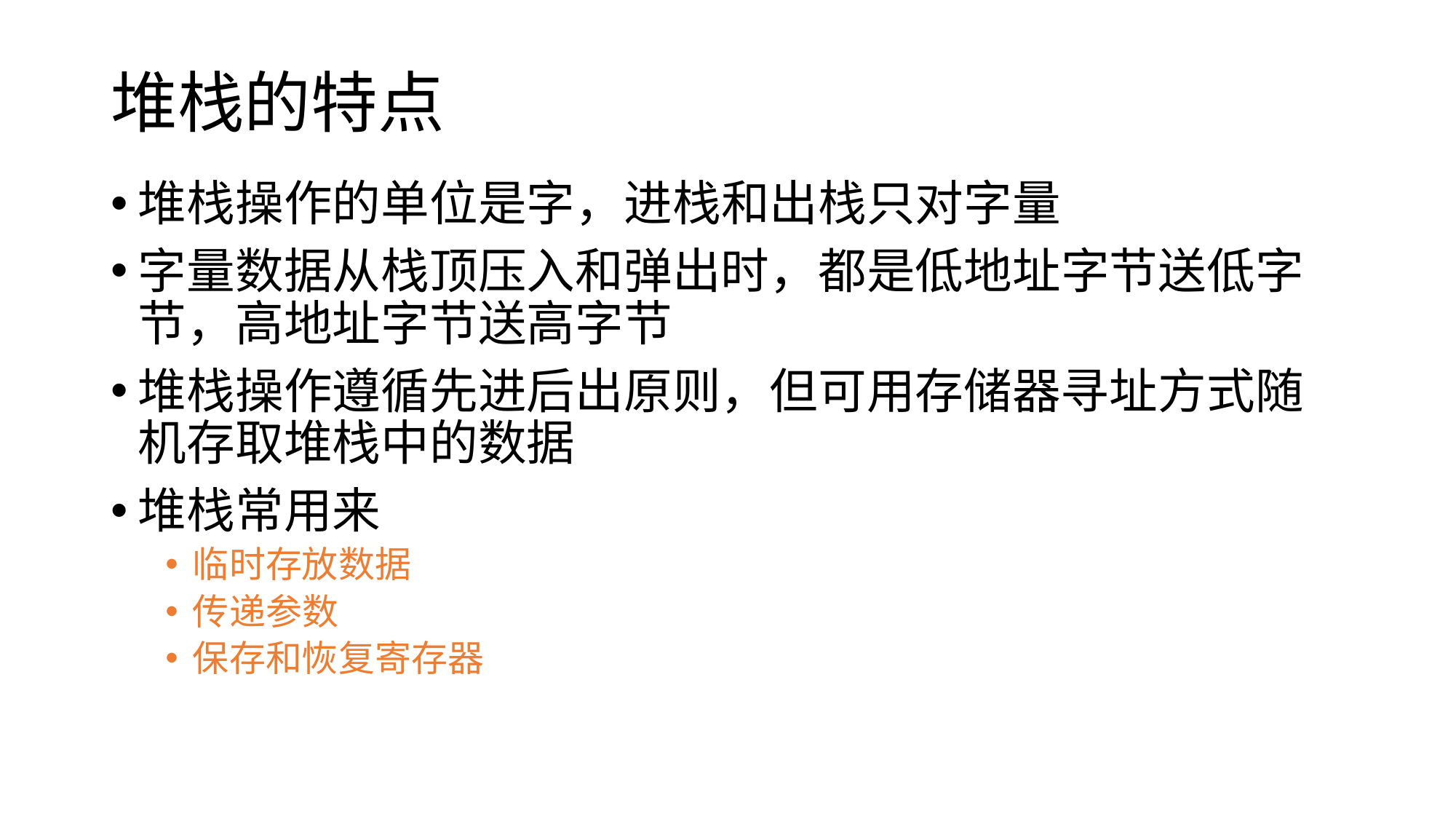

# 堆栈的特点
堆栈操作的单位是字，进栈和出栈只对字量
字量数据从栈顶压入和弹出时，都是低地址字节送低字节，高地址字节送高字节
堆栈操作遵循先进后出原则，但可用存储器寻址方式随机存取堆栈中的数据
堆栈常用来
临时存放数据
传递参数
保存和恢复寄存器